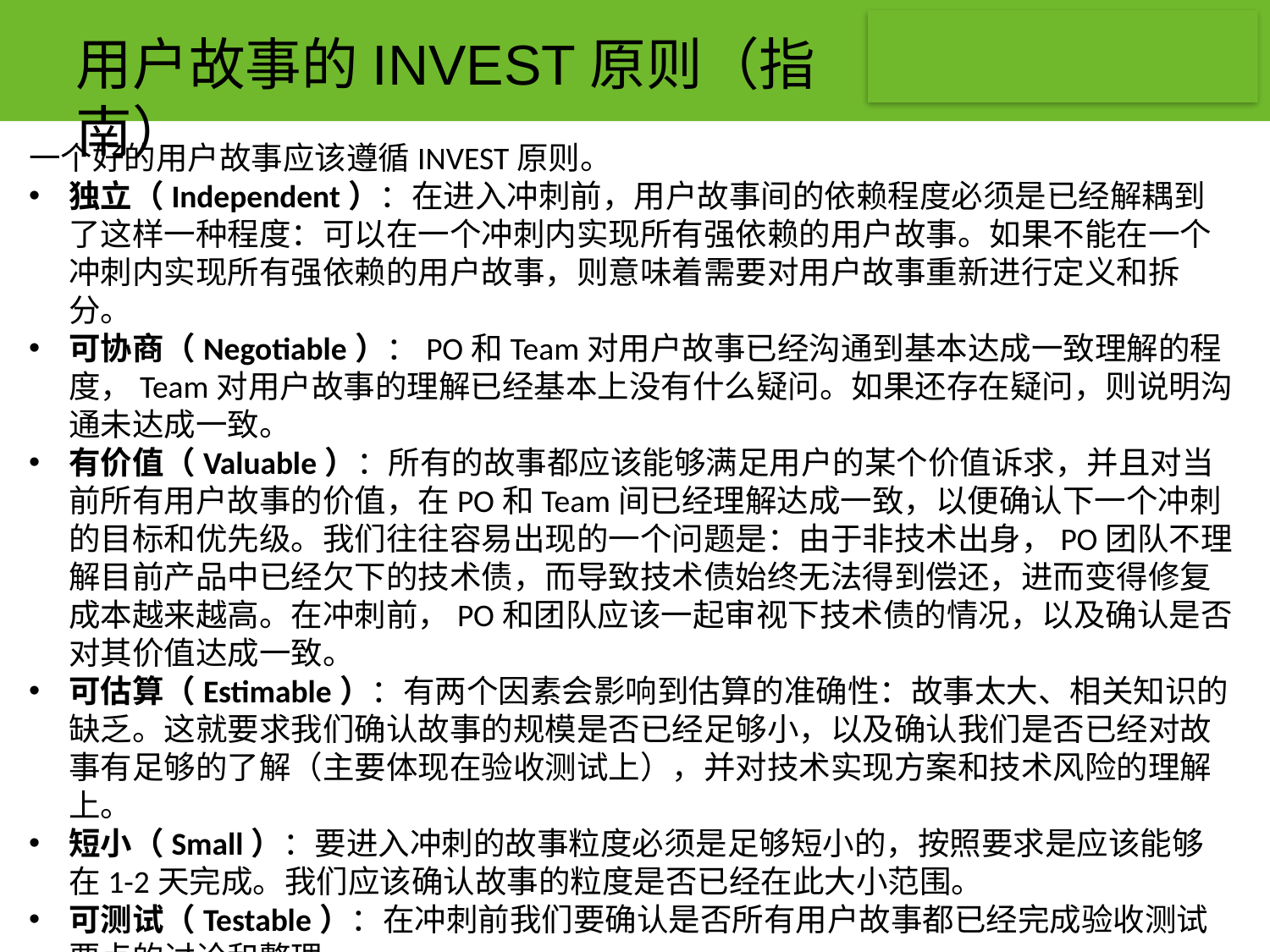

# 用户故事的INVEST原则（指南）
一个好的用户故事应该遵循INVEST原则。
独立（Independent）：在进入冲刺前，用户故事间的依赖程度必须是已经解耦到了这样一种程度：可以在一个冲刺内实现所有强依赖的用户故事。如果不能在一个冲刺内实现所有强依赖的用户故事，则意味着需要对用户故事重新进行定义和拆分。
可协商（Negotiable）：PO和Team对用户故事已经沟通到基本达成一致理解的程度，Team对用户故事的理解已经基本上没有什么疑问。如果还存在疑问，则说明沟通未达成一致。
有价值（Valuable）：所有的故事都应该能够满足用户的某个价值诉求，并且对当前所有用户故事的价值，在PO和Team间已经理解达成一致，以便确认下一个冲刺的目标和优先级。我们往往容易出现的一个问题是：由于非技术出身，PO团队不理解目前产品中已经欠下的技术债，而导致技术债始终无法得到偿还，进而变得修复成本越来越高。在冲刺前，PO和团队应该一起审视下技术债的情况，以及确认是否对其价值达成一致。
可估算（Estimable）：有两个因素会影响到估算的准确性：故事太大、相关知识的缺乏。这就要求我们确认故事的规模是否已经足够小，以及确认我们是否已经对故事有足够的了解（主要体现在验收测试上），并对技术实现方案和技术风险的理解上。
短小（Small）：要进入冲刺的故事粒度必须是足够短小的，按照要求是应该能够在1-2天完成。我们应该确认故事的粒度是否已经在此大小范围。
可测试（Testable）：在冲刺前我们要确认是否所有用户故事都已经完成验收测试要点的讨论和整理。